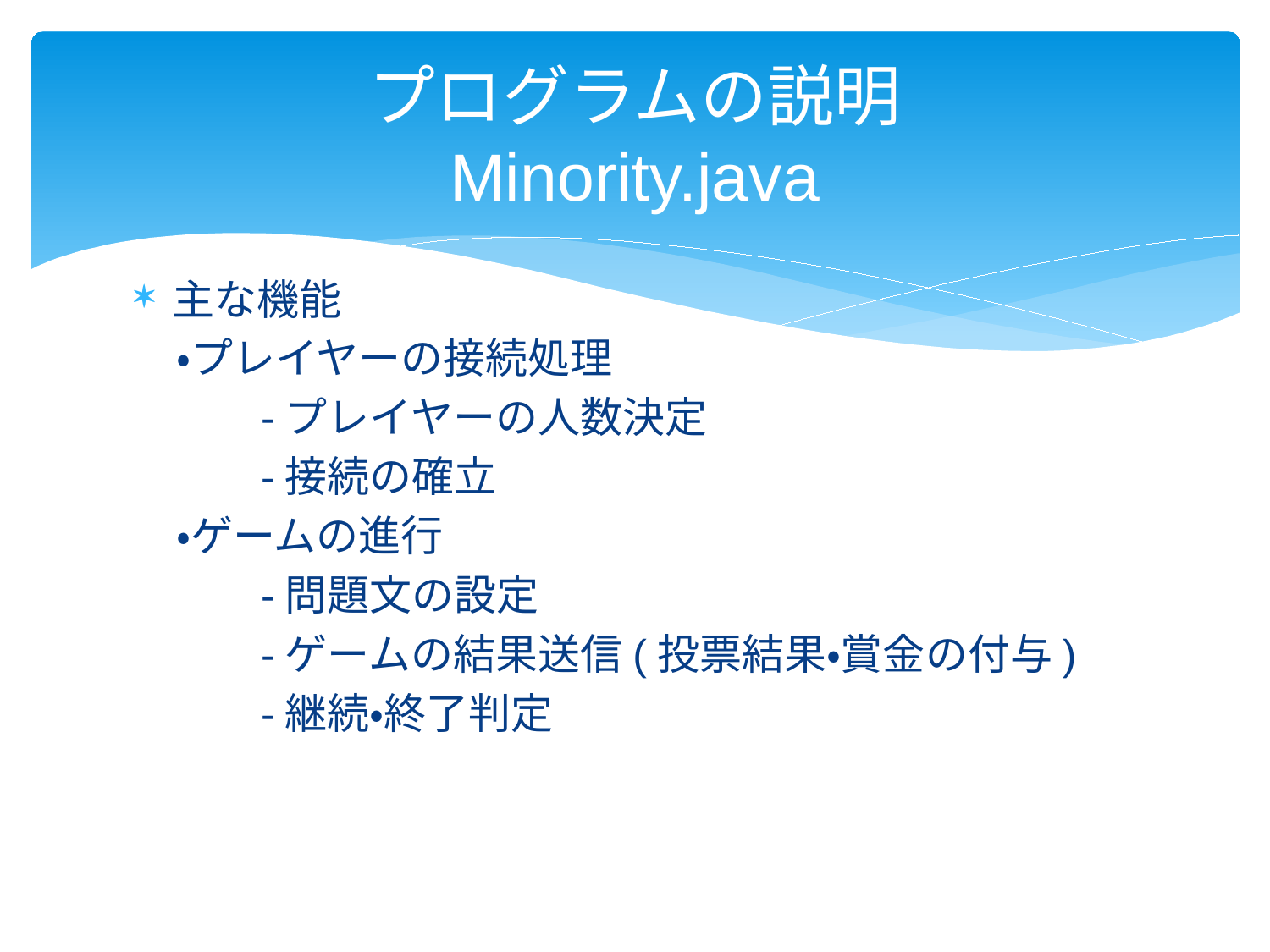

# プログラムの説明 Minority.java
主な機能
　・プレイヤーの接続処理
	-プレイヤーの人数決定
	-接続の確立
　・ゲームの進行
	-問題文の設定
	-ゲームの結果送信(投票結果・賞金の付与)
	-継続・終了判定